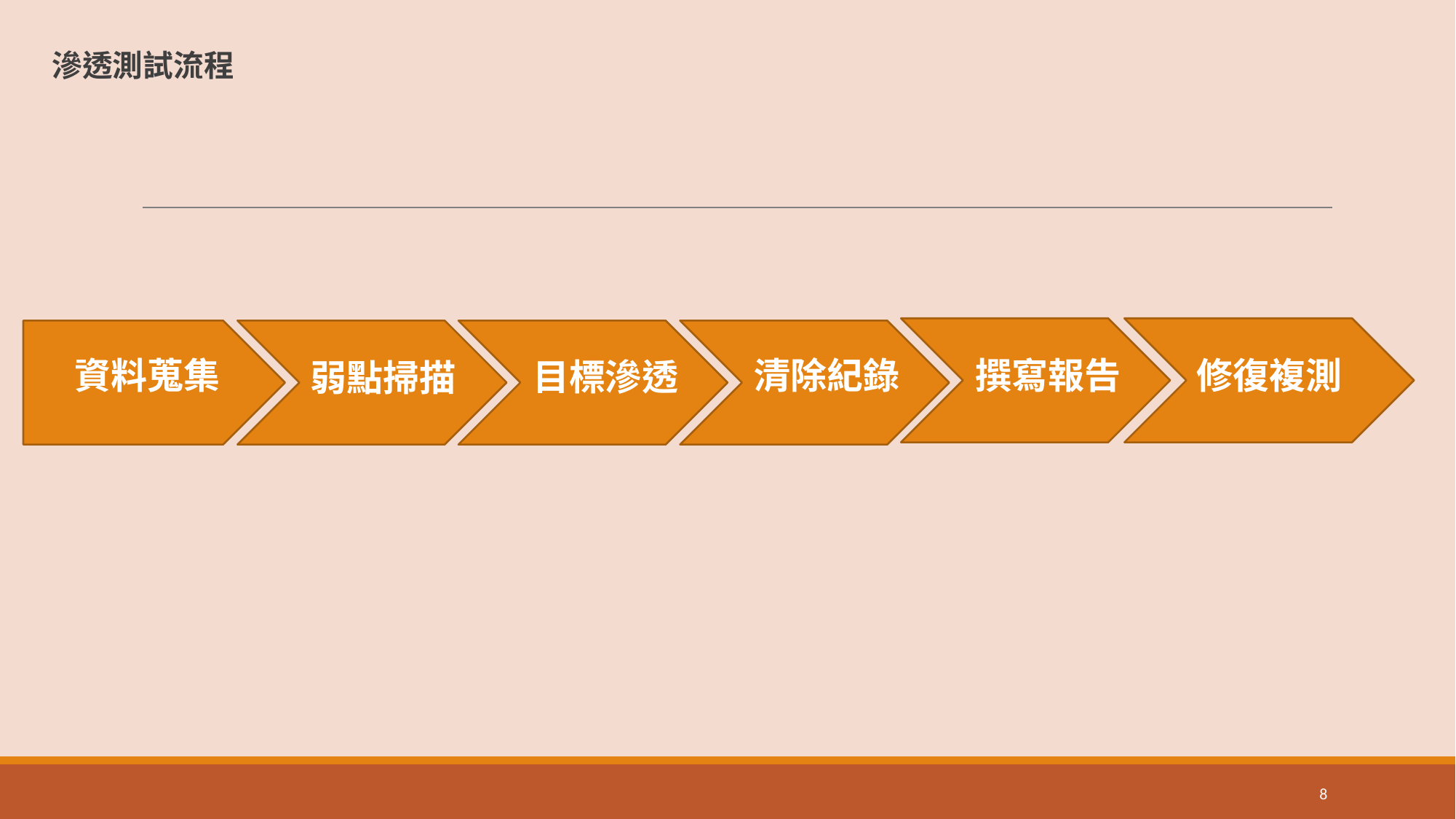

滲透測試流程

資料蒐集
清除紀錄
撰寫報告
修復複測
目標滲透
弱點掃描
8